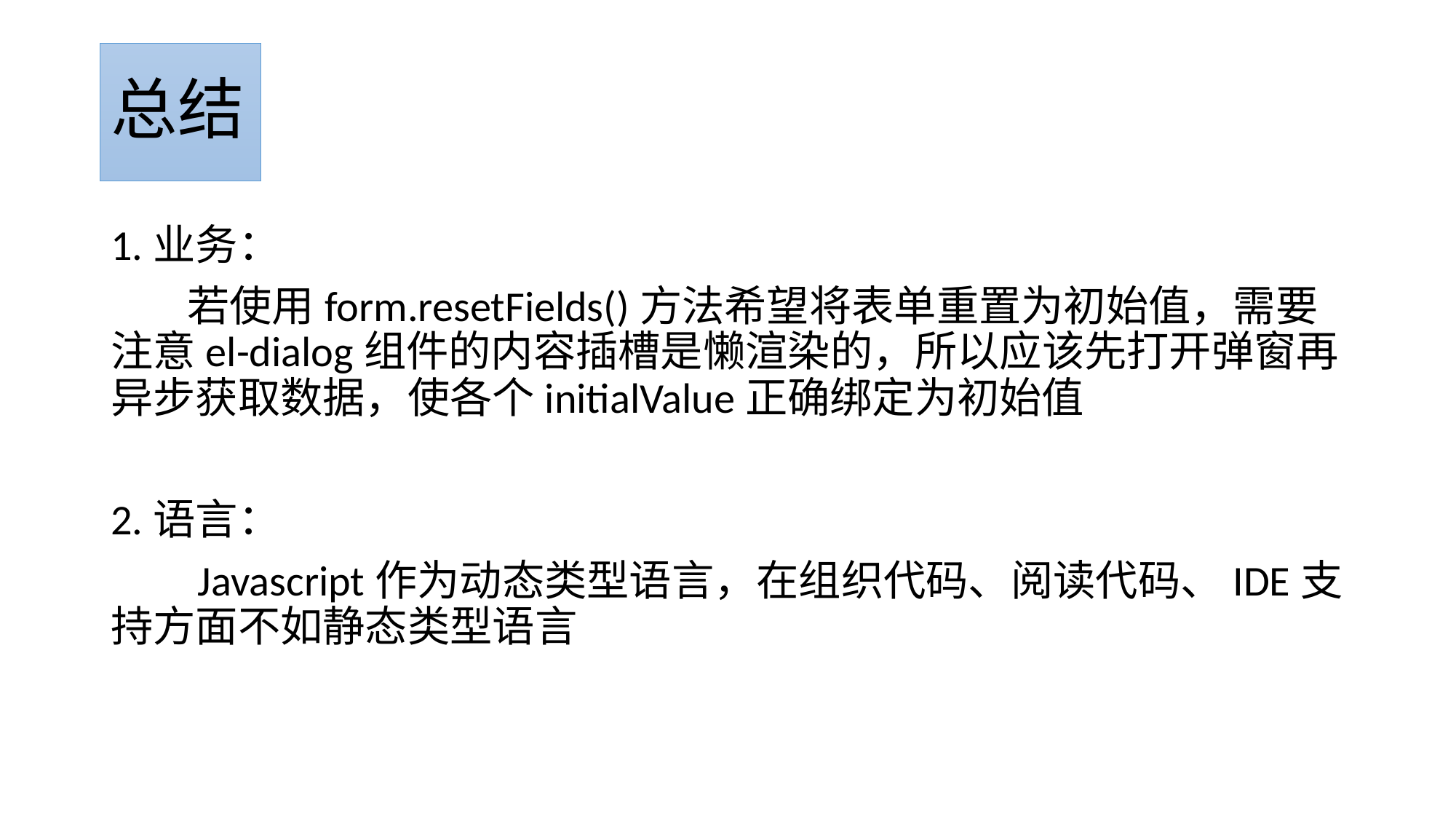

# 总结
1.业务：
       若使用form.resetFields()方法希望将表单重置为初始值，需要注意el-dialog组件的内容插槽是懒渲染的，所以应该先打开弹窗再异步获取数据，使各个initialValue正确绑定为初始值

2.语言：
         Javascript作为动态类型语言，在组织代码、阅读代码、IDE支持方面不如静态类型语言